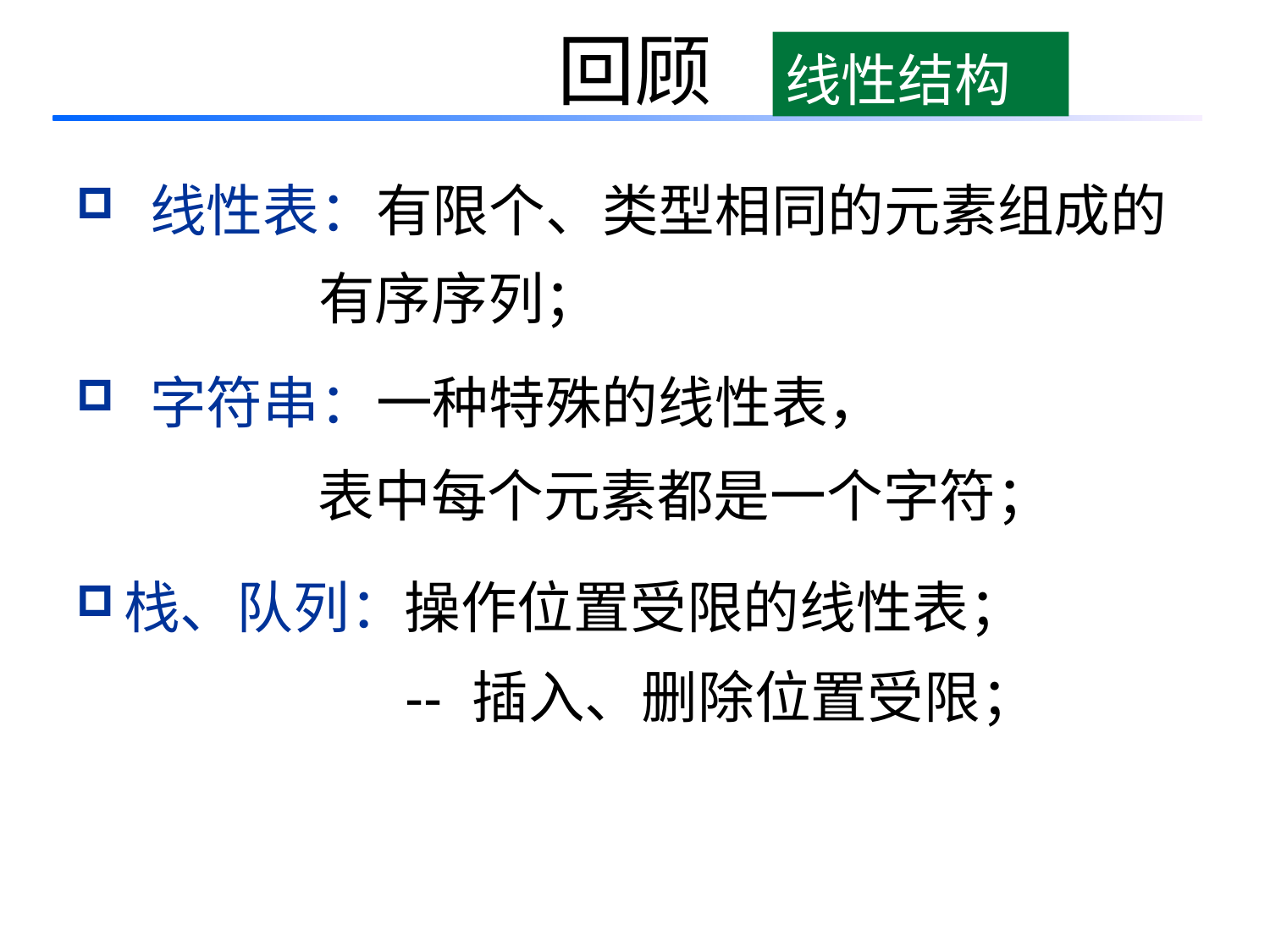

# 回顾
线性结构

 线性表：有限个、类型相同的元素组成的
                  有序序列；
 字符串：一种特殊的线性表，
                  表中每个元素都是一个字符；
栈、队列：
操作位置受限的线性表；
                     -- 插入、删除位置受限；